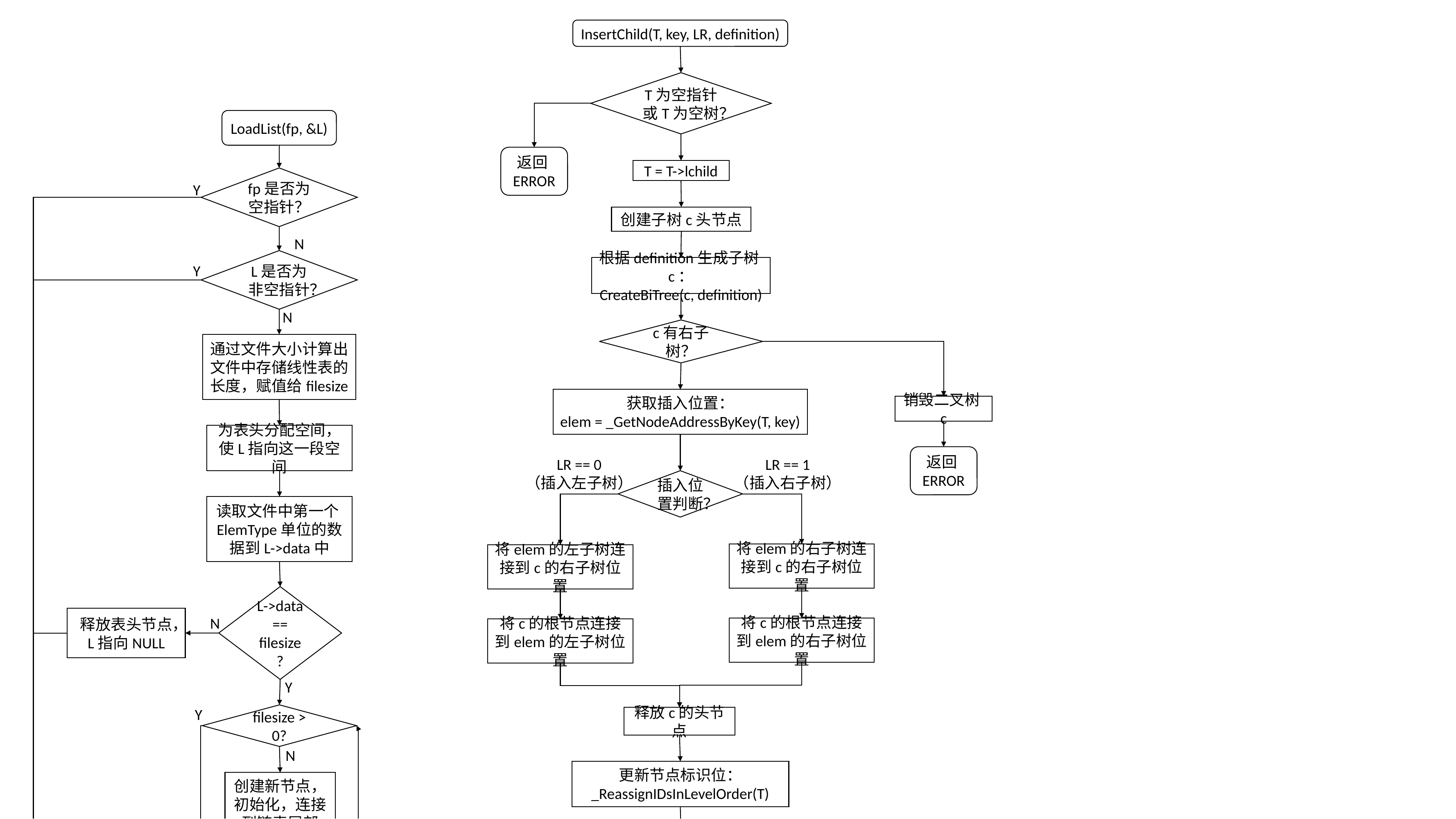

InsertChild(T, key, LR, definition)
T为空指针或T为空树？
LoadList(fp, &L)
返回ERROR
T = T->lchild
fp是否为空指针？
Y
创建子树c头节点
N
L是否为非空指针？
根据definition生成子树c：
CreateBiTree(c, definition)
Y
N
c有右子树？
通过文件大小计算出文件中存储线性表的长度，赋值给filesize
获取插入位置：
elem = _GetNodeAddressByKey(T, key)
销毁二叉树c
为表头分配空间，使L指向这一段空间
返回ERROR
LR == 0
（插入左子树）
LR == 1
（插入右子树）
插入位置判断？
读取文件中第一个ElemType单位的数据到L->data中
将elem的右子树连接到c的右子树位置
将elem的左子树连接到c的右子树位置
L->data == filesize?
释放表头节点，L指向NULL
N
将c的根节点连接到elem的右子树位置
将c的根节点连接到elem的左子树位置
Y
Y
filesize > 0?
释放c的头节点
N
更新节点标识位：
_ReassignIDsInLevelOrder(T)
创建新节点，初始化，连接到链表尾部
返回OK
从文件读一个ElemType单位的数据到新节点中
filesize--
返回ERROR
返回OK